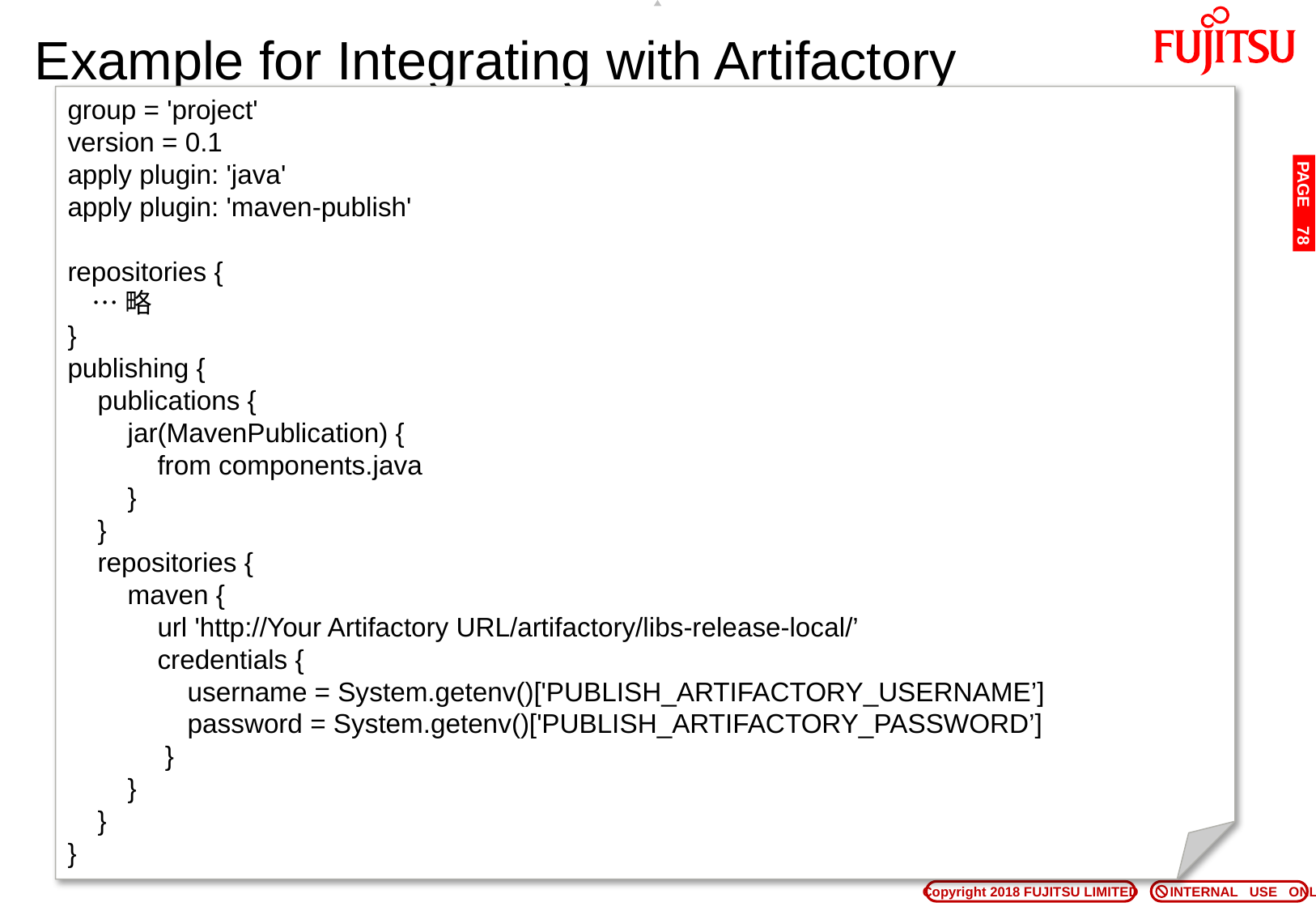

# Example for Integrating with Artifactory
group = 'project'
version = 0.1
apply plugin: 'java'
apply plugin: 'maven-publish'

repositories {
    …略
}
publishing {
    publications {
        jar(MavenPublication) {
            from components.java
        }
    }
    repositories {
        maven {
            url 'http://Your Artifactory URL/artifactory/libs-release-local/’
            credentials {
                username = System.getenv()['PUBLISH_ARTIFACTORY_USERNAME’]
                password = System.getenv()['PUBLISH_ARTIFACTORY_PASSWORD’]
             }
        }
    }
}
PAGE    78